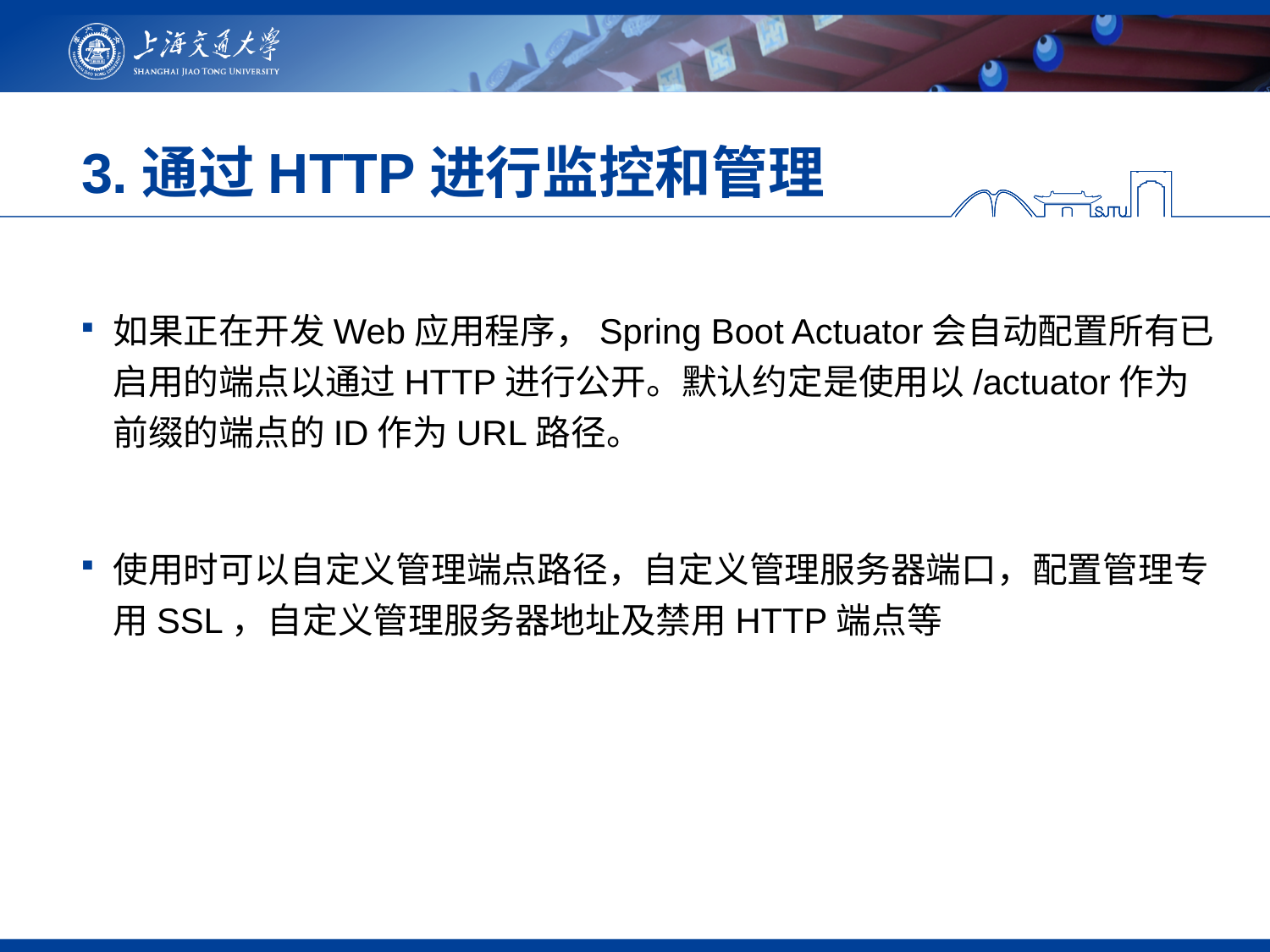

# 3.通过HTTP进行监控和管理

如果正在开发Web应用程序，Spring Boot Actuator会自动配置所有已启用的端点以通过HTTP进行公开。默认约定是使用以/actuator作为前缀的端点的ID作为URL路径。

使用时可以自定义管理端点路径，自定义管理服务器端口，配置管理专用SSL，自定义管理服务器地址及禁用HTTP端点等